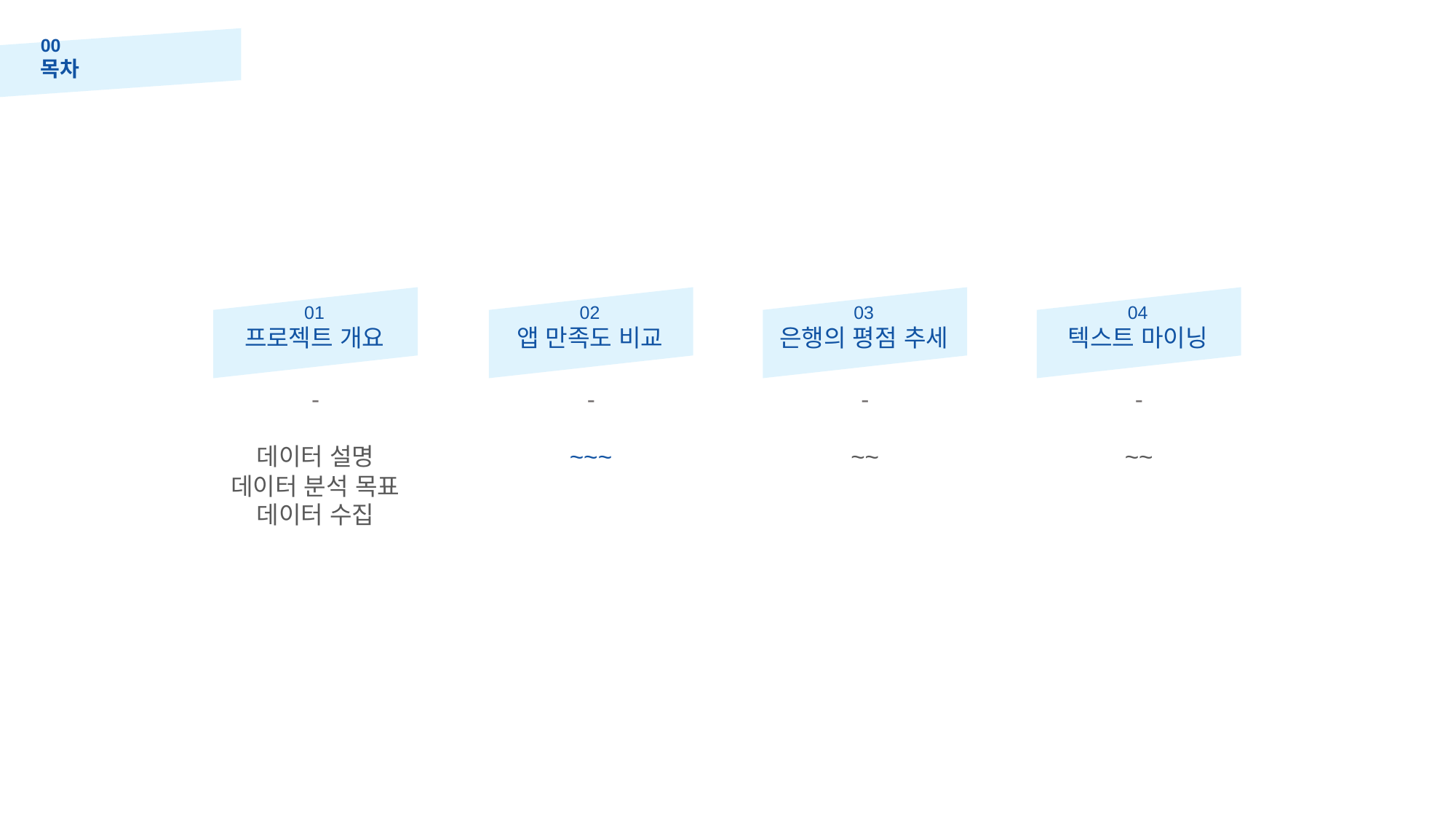

00
목차

03
은행의 평점 추세
-

~~

04
텍스트 마이닝
-

~~

02
앱 만족도 비교
-

~~~

01
프로젝트 개요
-

데이터 설명
데이터 분석 목표
데이터 수집